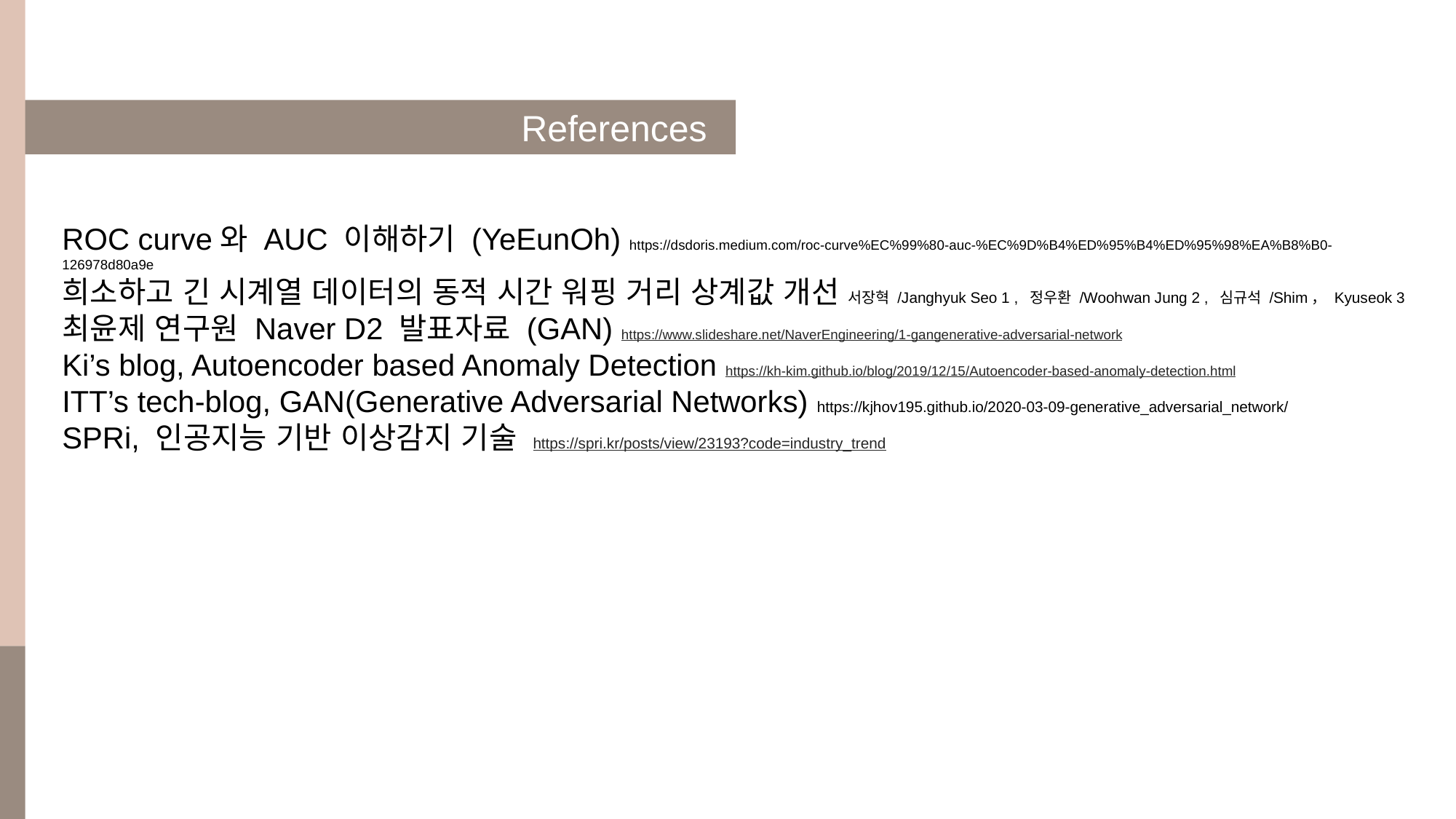

References
ROC curve와 AUC 이해하기 (YeEunOh) https://dsdoris.medium.com/roc-curve%EC%99%80-auc-%EC%9D%B4%ED%95%B4%ED%95%98%EA%B8%B0-126978d80a9e
희소하고 긴 시계열 데이터의 동적 시간 워핑 거리 상계값 개선 서장혁 /Janghyuk Seo 1 ,  정우환 /Woohwan Jung 2 ,  심규석 /Shim， Kyuseok 3
최윤제 연구원 Naver D2 발표자료 (GAN) https://www.slideshare.net/NaverEngineering/1-gangenerative-adversarial-network
Ki’s blog, Autoencoder based Anomaly Detection https://kh-kim.github.io/blog/2019/12/15/Autoencoder-based-anomaly-detection.html
ITT’s tech-blog, GAN(Generative Adversarial Networks) https://kjhov195.github.io/2020-03-09-generative_adversarial_network/
SPRi, 인공지능 기반 이상감지 기술 https://spri.kr/posts/view/23193?code=industry_trend